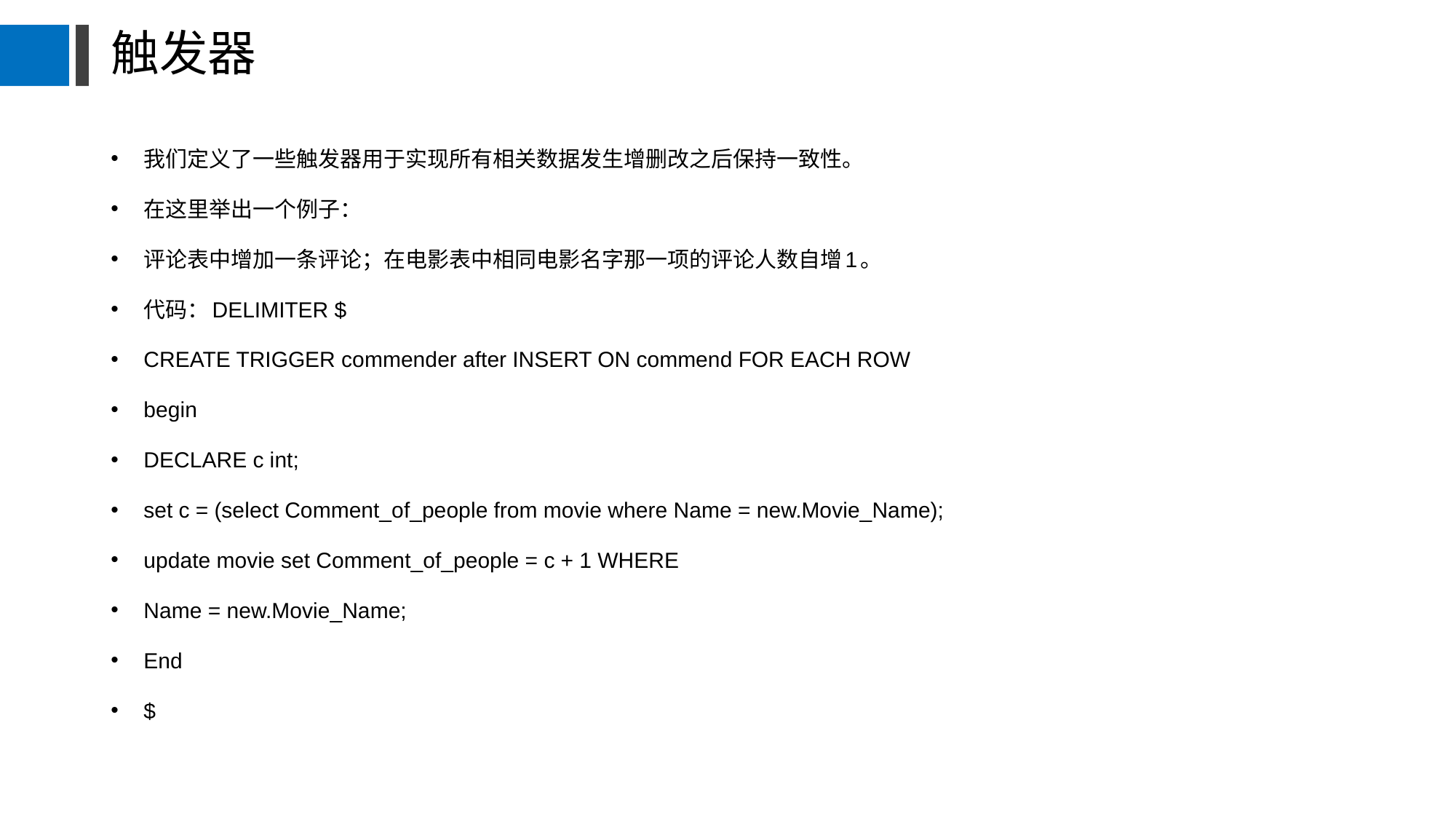

# 触发器
我们定义了一些触发器用于实现所有相关数据发生增删改之后保持一致性。
在这里举出一个例子：
评论表中增加一条评论；在电影表中相同电影名字那一项的评论人数自增1。
代码：DELIMITER $
CREATE TRIGGER commender after INSERT ON commend FOR EACH ROW
begin
DECLARE c int;
set c = (select Comment_of_people from movie where Name = new.Movie_Name);
update movie set Comment_of_people = c + 1 WHERE
Name = new.Movie_Name;
End
$